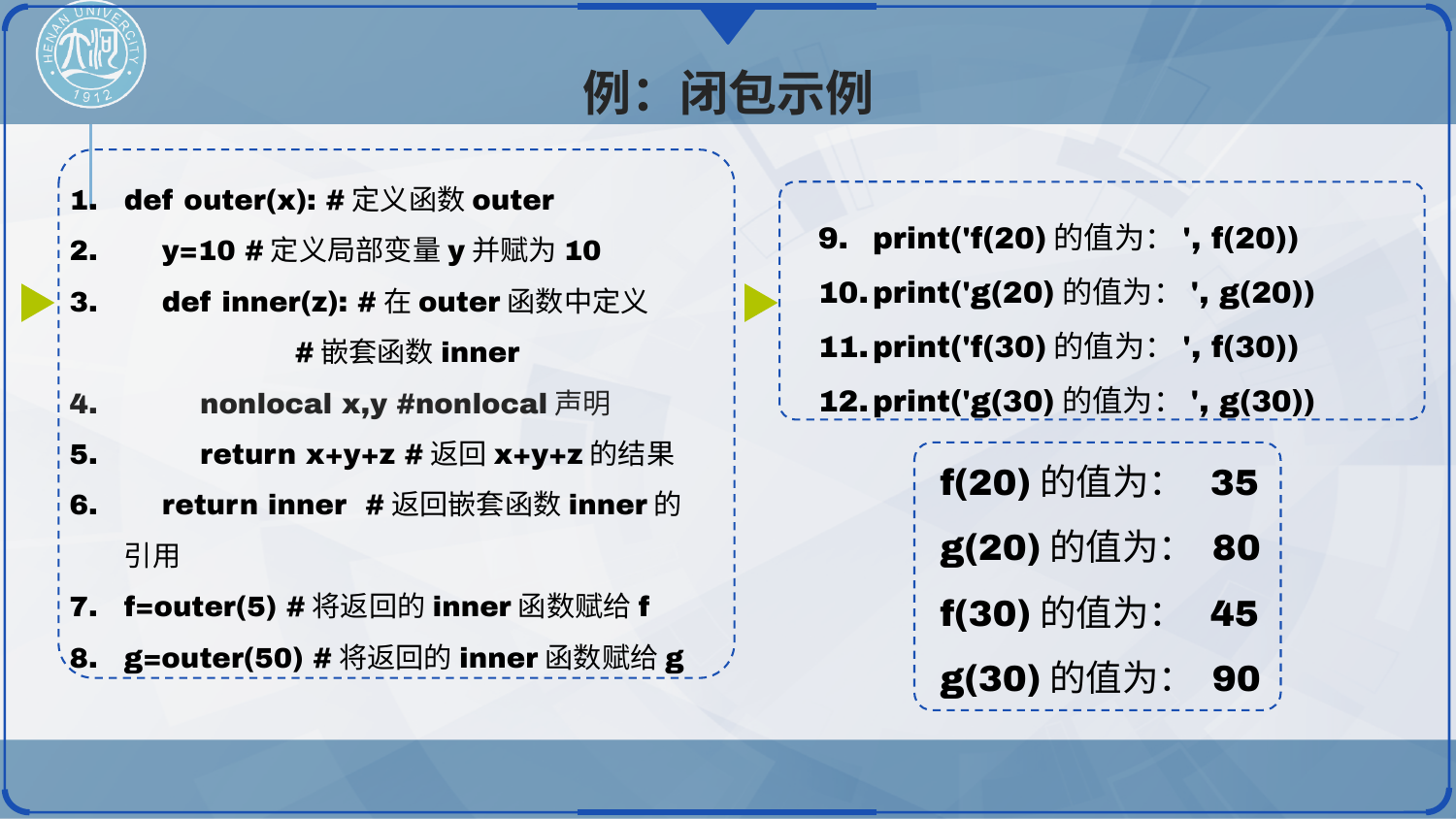

例：闭包示例

def outer(x): #定义函数outer
    y=10 #定义局部变量y并赋为10
    def inner(z): #在outer函数中定义			    #嵌套函数inner
        nonlocal x,y #nonlocal声明
        return x+y+z #返回x+y+z的结果
    return inner  #返回嵌套函数inner的引用
f=outer(5) #将返回的inner函数赋给f
g=outer(50) #将返回的inner函数赋给g

print('f(20)的值为：', f(20))
print('g(20)的值为：', g(20))
print('f(30)的值为：', f(30))
print('g(30)的值为：', g(30))

f(20)的值为：  35
g(20)的值为： 80
f(30)的值为：  45
g(30)的值为： 90